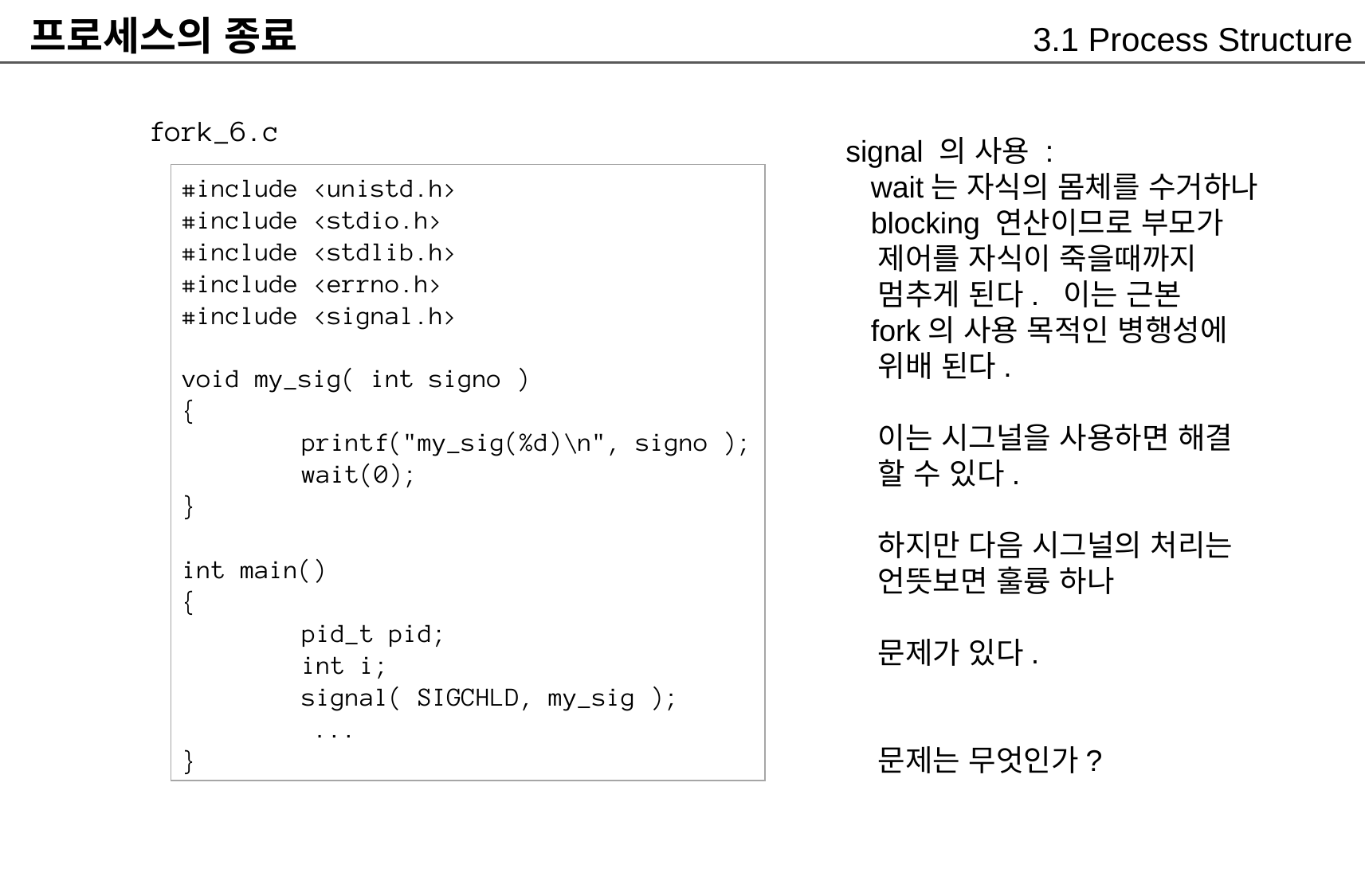

# 프로세스의 종료
3.1 Process Structure

fork_6.c
signal 의 사용 :
   wait는 자식의 몸체를 수거하나
   blocking 연산이므로 부모가
   제어를 자식이 죽을때까지
   멈추게 된다.  이는 근본
   fork의 사용 목적인 병행성에
   위배 된다.

   이는 시그널을 사용하면 해결
   할 수 있다.

   하지만 다음 시그널의 처리는
   언뜻보면 훌륭 하나

   문제가 있다.

   문제는 무엇인가?
#include <unistd.h>
#include <stdio.h>
#include <stdlib.h>
#include <errno.h>
#include <signal.h>

void my_sig( int signo )
{
	printf("my_sig(%d)\n", signo );
	wait(0);
}

int main()
{
	pid_t pid;
	int i;
	signal( SIGCHLD, my_sig );
         ...
}